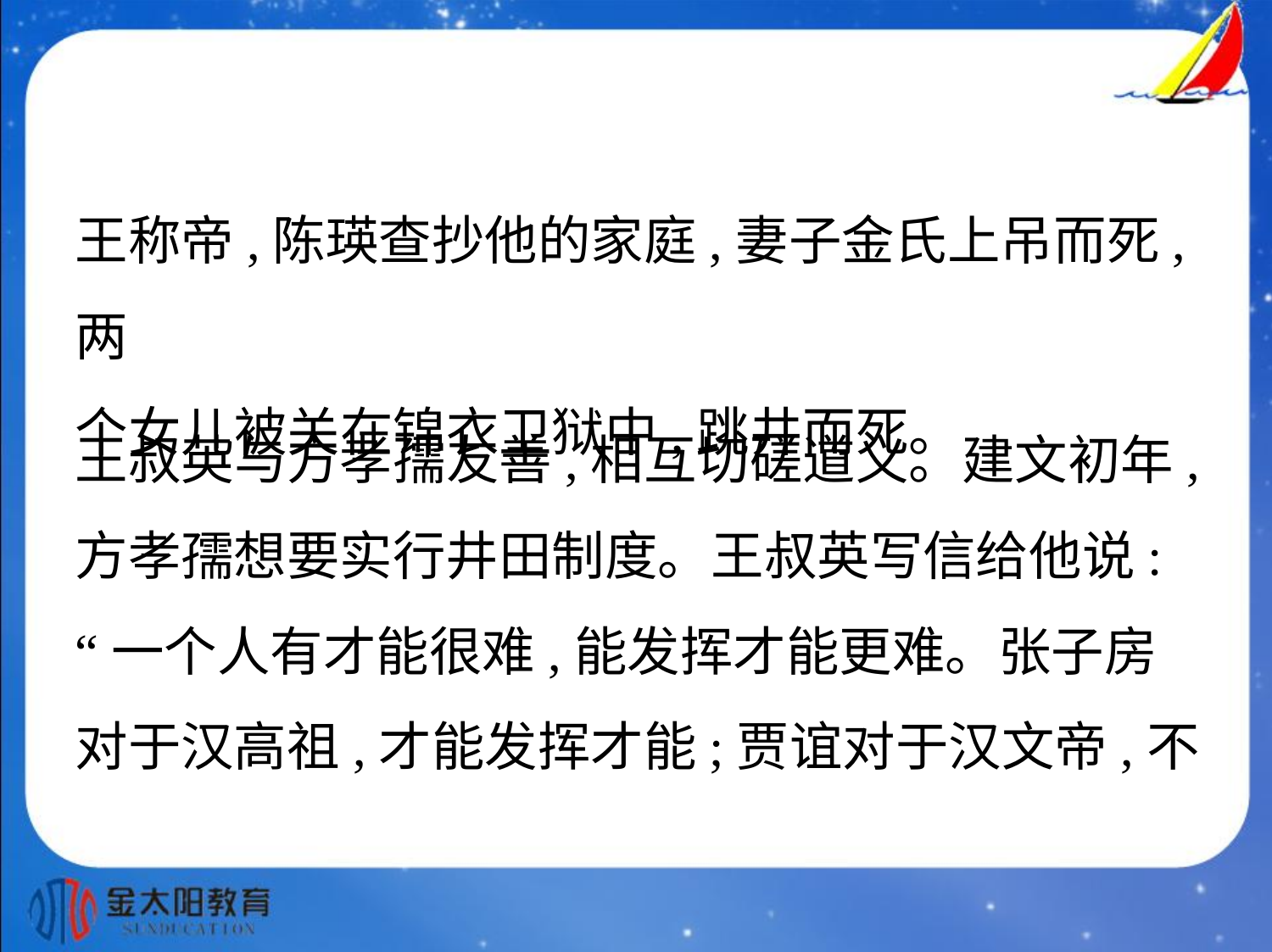

王称帝,陈瑛查抄他的家庭,妻子金氏上吊而死,两
个女儿被关在锦衣卫狱中,跳井而死。
王叔英与方孝孺友善,相互切磋道义。建文初年,
方孝孺想要实行井田制度。王叔英写信给他说:
“一个人有才能很难,能发挥才能更难。张子房
对于汉高祖,才能发挥才能;贾谊对于汉文帝,不